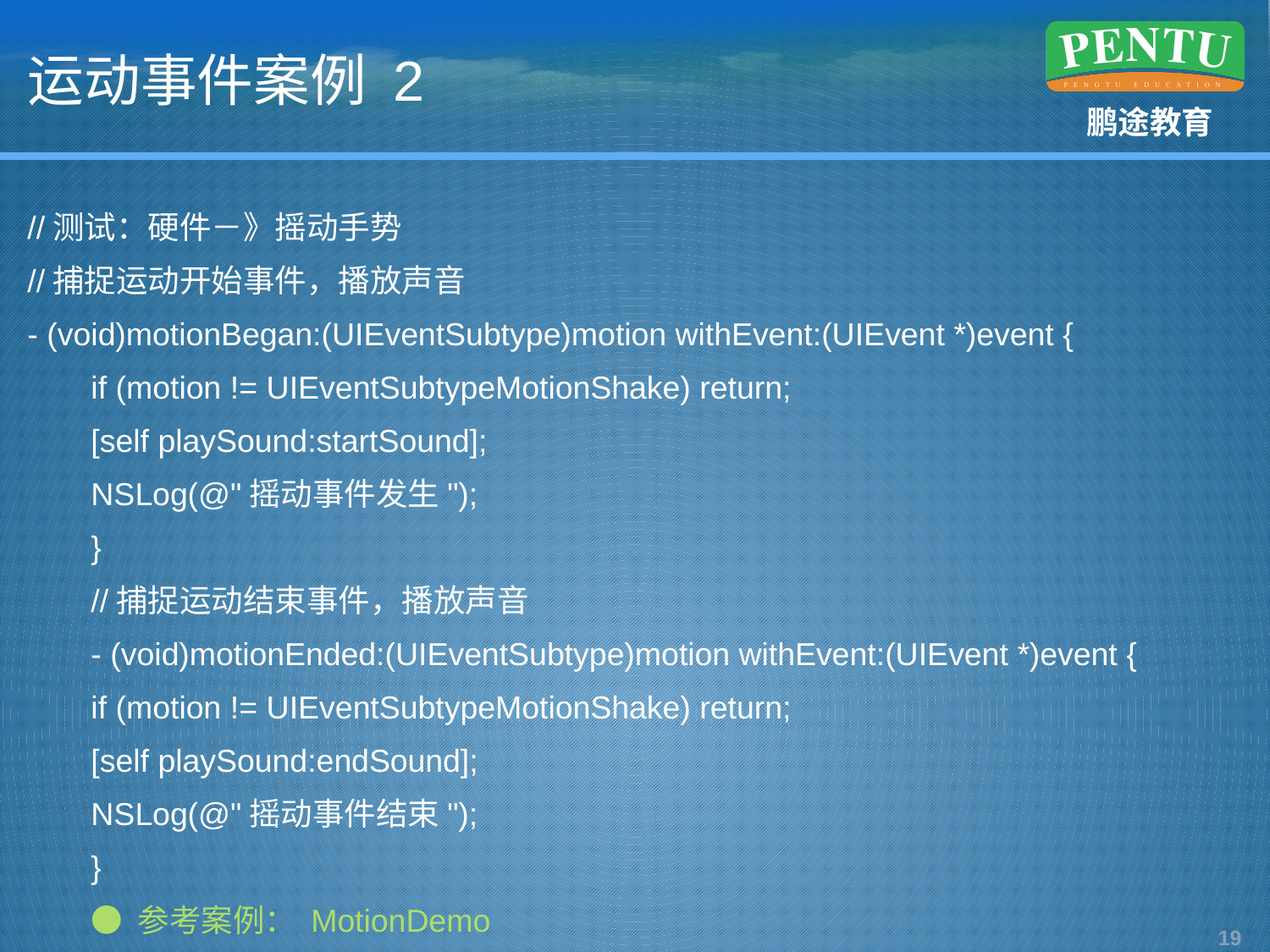

# 运动事件案例 2
//测试：硬件－》摇动手势
//捕捉运动开始事件，播放声音
- (void)motionBegan:(UIEventSubtype)motion withEvent:(UIEvent *)event {
if (motion != UIEventSubtypeMotionShake) return;
[self playSound:startSound];
NSLog(@"摇动事件发生");
}
//捕捉运动结束事件，播放声音
- (void)motionEnded:(UIEventSubtype)motion withEvent:(UIEvent *)event {
if (motion != UIEventSubtypeMotionShake) return;
[self playSound:endSound];
NSLog(@"摇动事件结束");
}
● 参考案例： MotionDemo
19